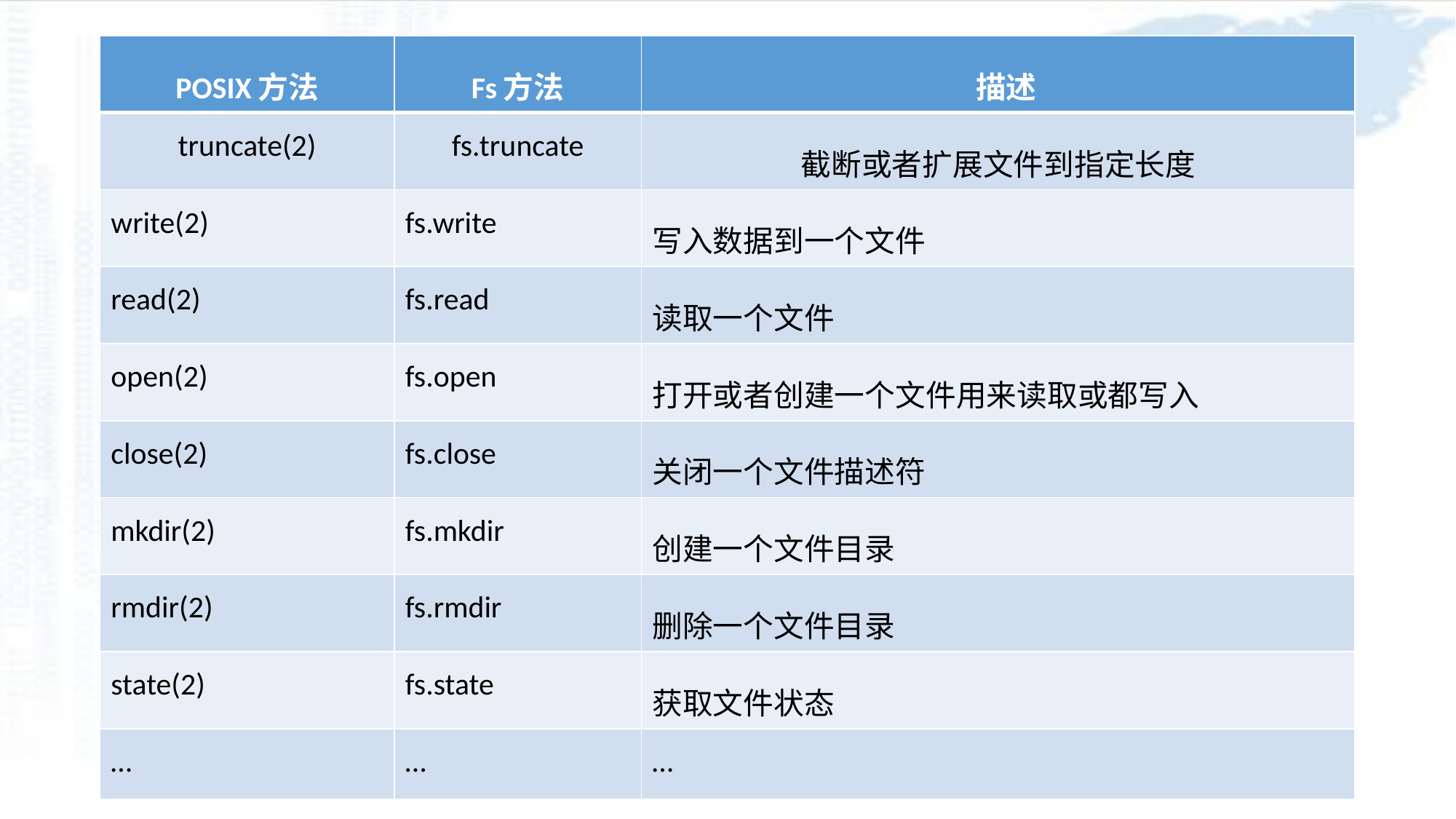

| POSIX方法 | Fs方法 | 描述 |
| --- | --- | --- |
| truncate(2) | fs.truncate | 截断或者扩展文件到指定长度 |
| write(2) | fs.write | 写入数据到一个文件 |
| read(2) | fs.read | 读取一个文件 |
| open(2) | fs.open | 打开或者创建一个文件用来读取或都写入 |
| close(2) | fs.close | 关闭一个文件描述符 |
| mkdir(2) | fs.mkdir | 创建一个文件目录 |
| rmdir(2) | fs.rmdir | 删除一个文件目录 |
| state(2) | fs.state | 获取文件状态 |
| … | … | … |